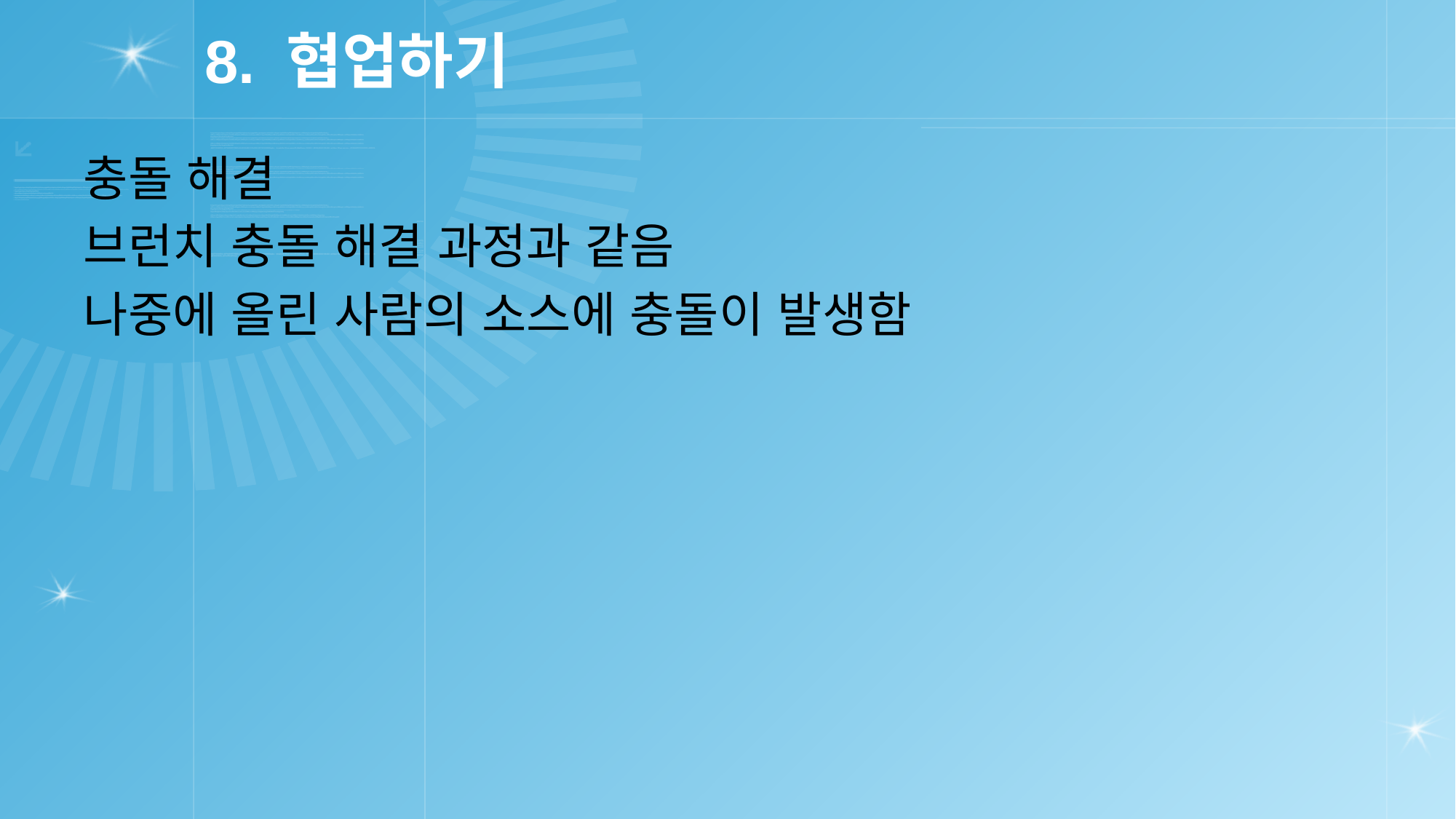

# 8. 협업하기
충돌 해결
브런치 충돌 해결 과정과 같음
나중에 올린 사람의 소스에 충돌이 발생함